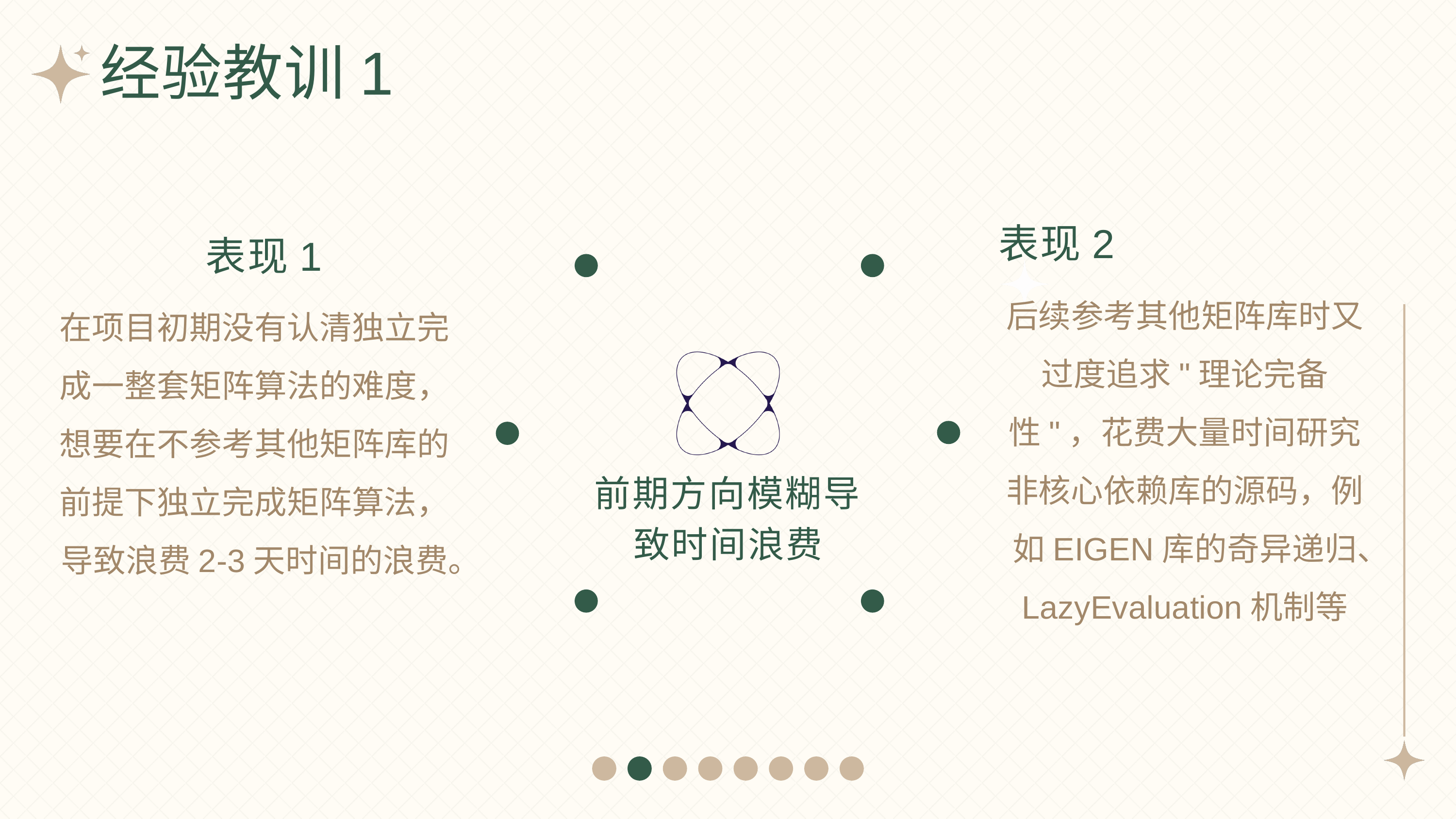

经验教训1

表现2
表现1

后续参考其他矩阵库时又过度追求"理论完备性"，花费大量时间研究非核心依赖库的源码，例如EIGEN库的奇异递归、LazyEvaluation机制等
在项目初期没有认清独立完成一整套矩阵算法的难度，想要在不参考其他矩阵库的前提下独立完成矩阵算法，导致浪费2-3天时间的浪费。

前期方向模糊导致时间浪费